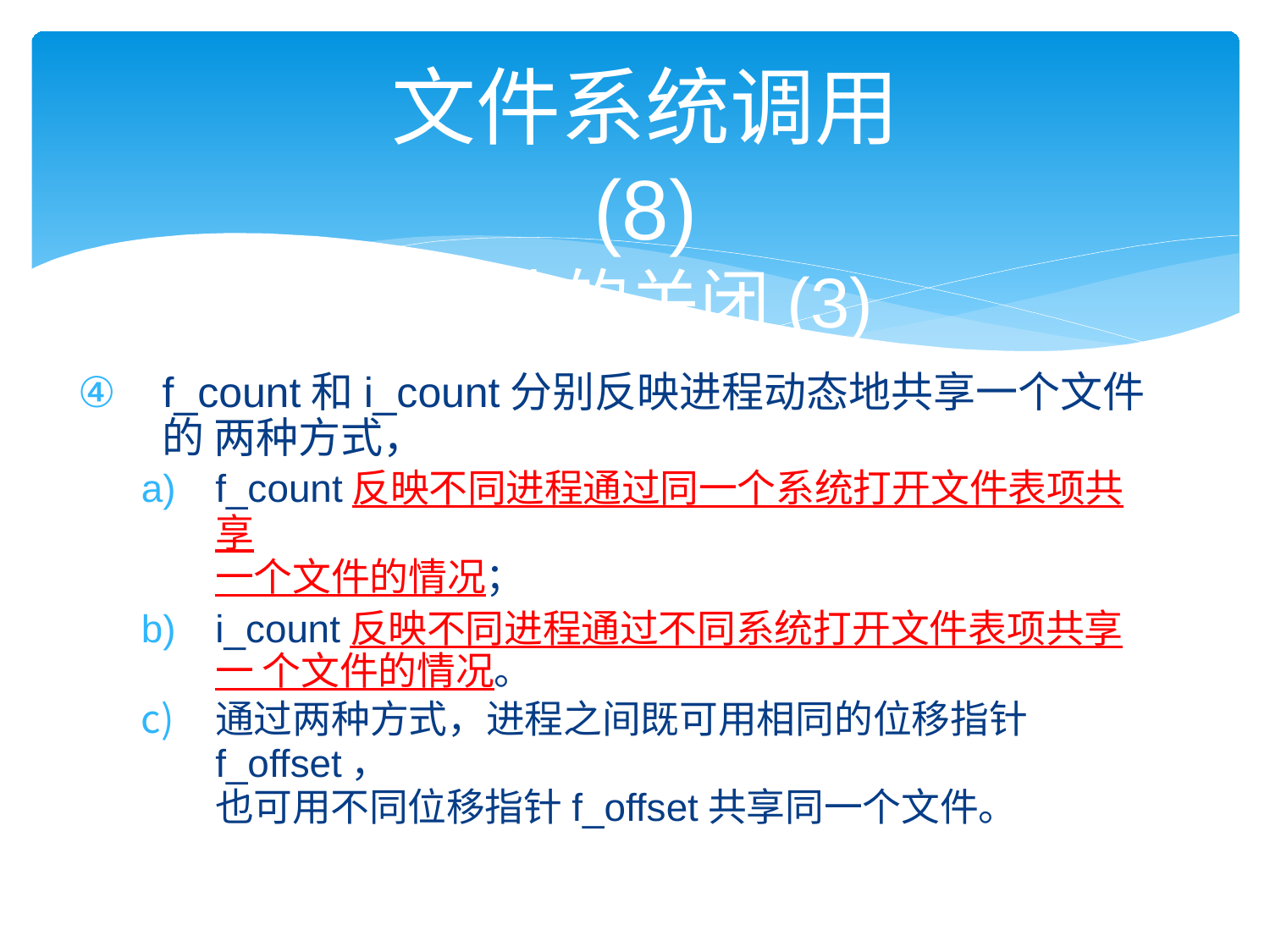

# 文件系统调用 (8)
文件的关闭(3)
④	f_count和i_count分别反映进程动态地共享一个文件的 两种方式，
f_count反映不同进程通过同一个系统打开文件表项共享
一个文件的情况；
i_count反映不同进程通过不同系统打开文件表项共享一 个文件的情况。
通过两种方式，进程之间既可用相同的位移指针f_offset，
也可用不同位移指针f_offset共享同一个文件。